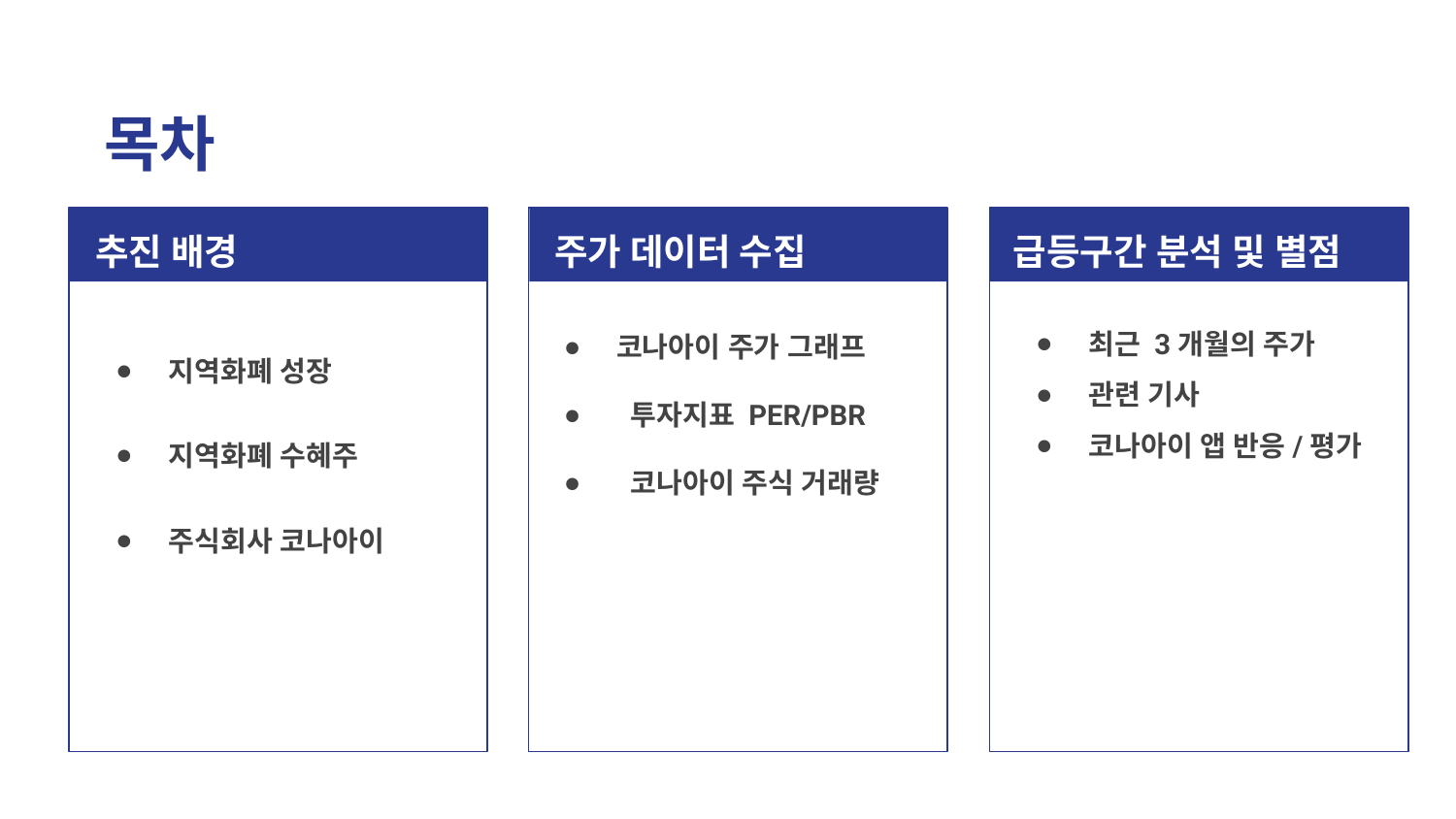

# 목차

추진 배경

주가 데이터 수집

급등구간 분석 및 별점
코나아이 주가 그래프
 투자지표 PER/PBR
 코나아이 주식 거래량
지역화폐 성장
지역화폐 수혜주
주식회사 코나아이
최근 3개월의 주가
관련 기사
코나아이 앱 반응/평가